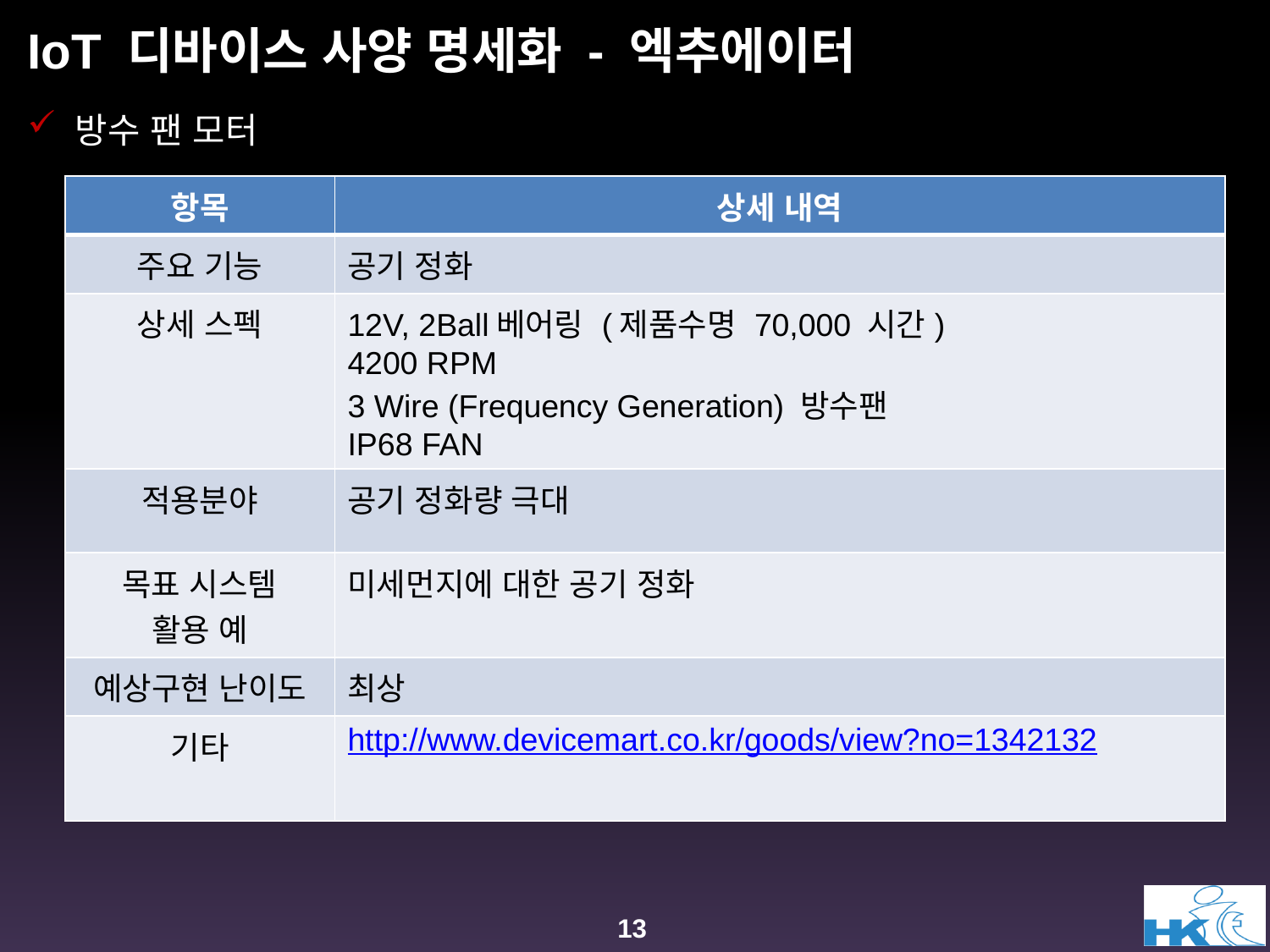

# IoT 디바이스 사양 명세화 - 엑추에이터
방수 팬 모터
| 항목 | 상세 내역 |
| --- | --- |
| 주요 기능 | 공기 정화 |
| 상세 스펙 | 12V, 2Ball베어링 (제품수명 70,000 시간) 4200 RPM 3 Wire (Frequency Generation) 방수팬 IP68 FAN |
| 적용분야 | 공기 정화량 극대 |
| 목표 시스템 활용 예 | 미세먼지에 대한 공기 정화 |
| 예상구현 난이도 | 최상 |
| 기타 | http://www.devicemart.co.kr/goods/view?no=1342132 |
13